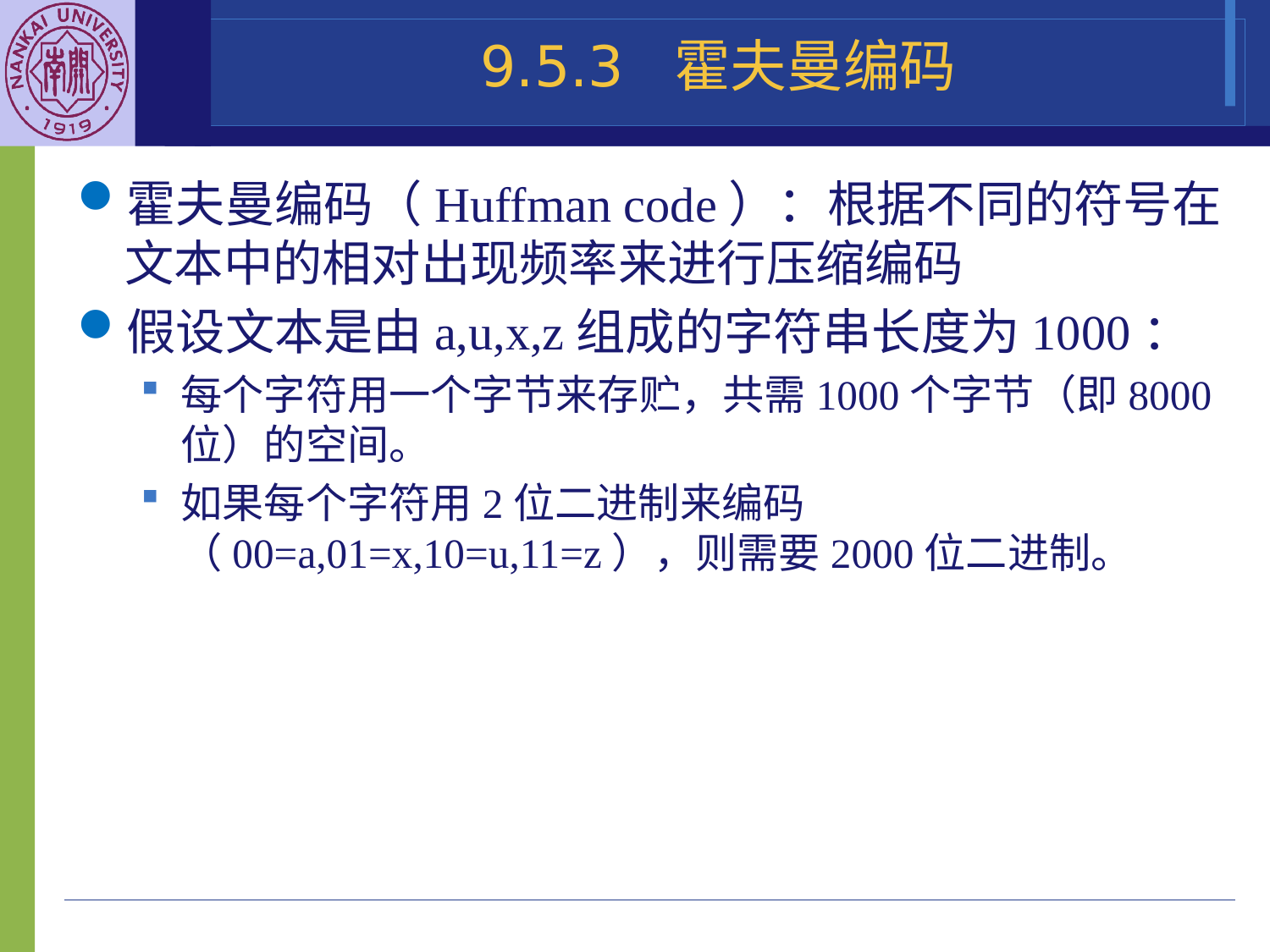

9.5.3  霍夫曼编码
霍夫曼编码（Huffman code）：根据不同的符号在文本中的相对出现频率来进行压缩编码
假设文本是由a,u,x,z组成的字符串长度为1000：
每个字符用一个字节来存贮，共需1000个字节（即8000位）的空间。
如果每个字符用2位二进制来编码（00=a,01=x,10=u,11=z），则需要2000位二进制。
41